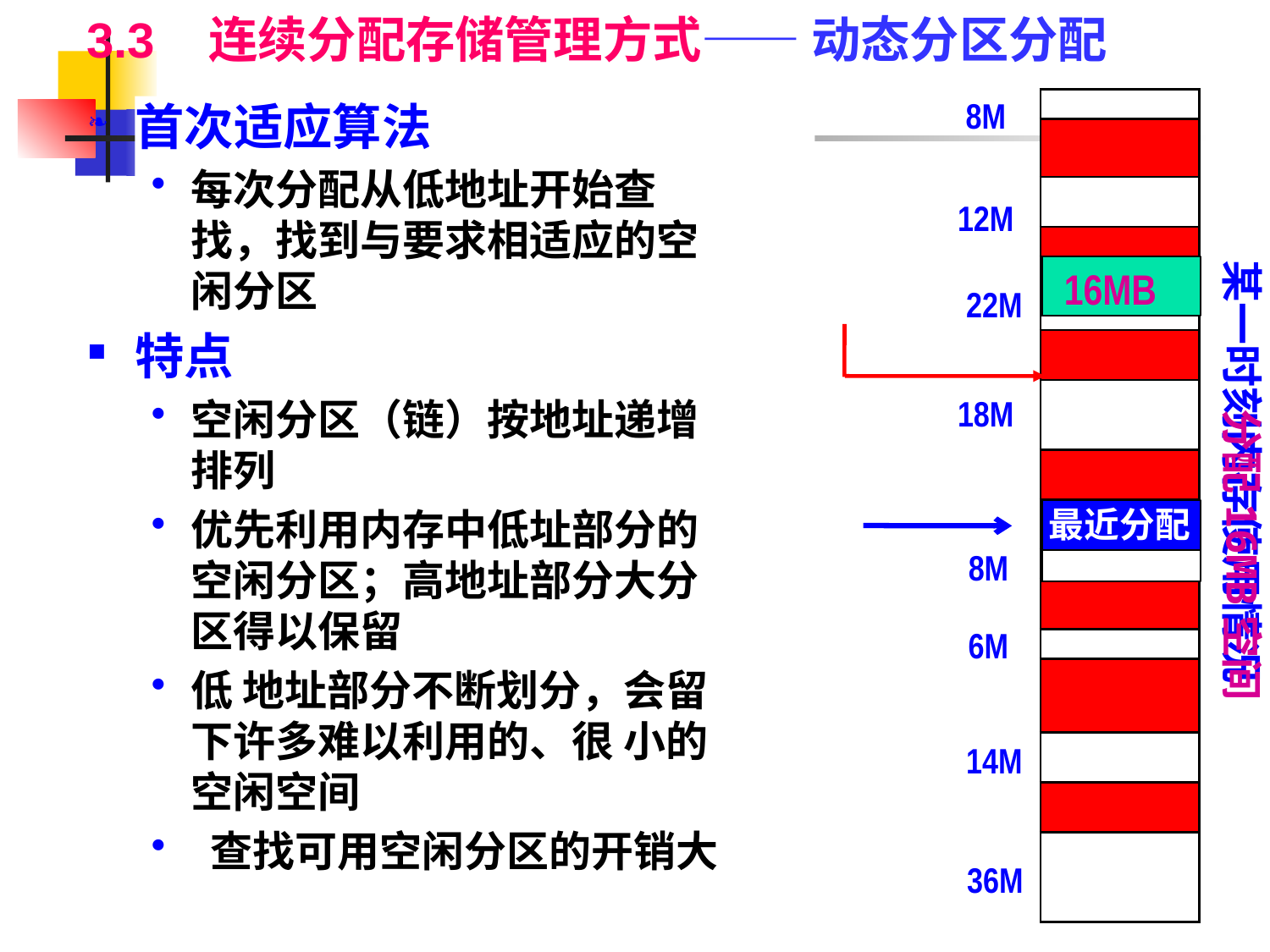

3.3   连续分配存储管理方式—— 动态分区分配
首次适应算法
每次分配从低地址开始查找，找到与要求相适应的空闲分区
特点
空闲分区（链）按地址递增排列
优先利用内存中低址部分的空闲分区；高地址部分大分区得以保留
低 地址部分不断划分，会留下许多难以利用的、很 小的 空闲空间
 查找可用空闲分区的开销大
|  |
| --- |
|  |
|  |
|  |
|  |
|  |
|  |
|  |
|  |
|  |
|  |
|  |
|  |
|  |
|  |
|  |
 8M

12M

操作系统
进程1
某一时刻内存使用情况

16MB
22M

进程2

进程3
18M
分配16MB空间

进程4
最近分配

进程5
8M
进程6

6M
进程7
14M
36M